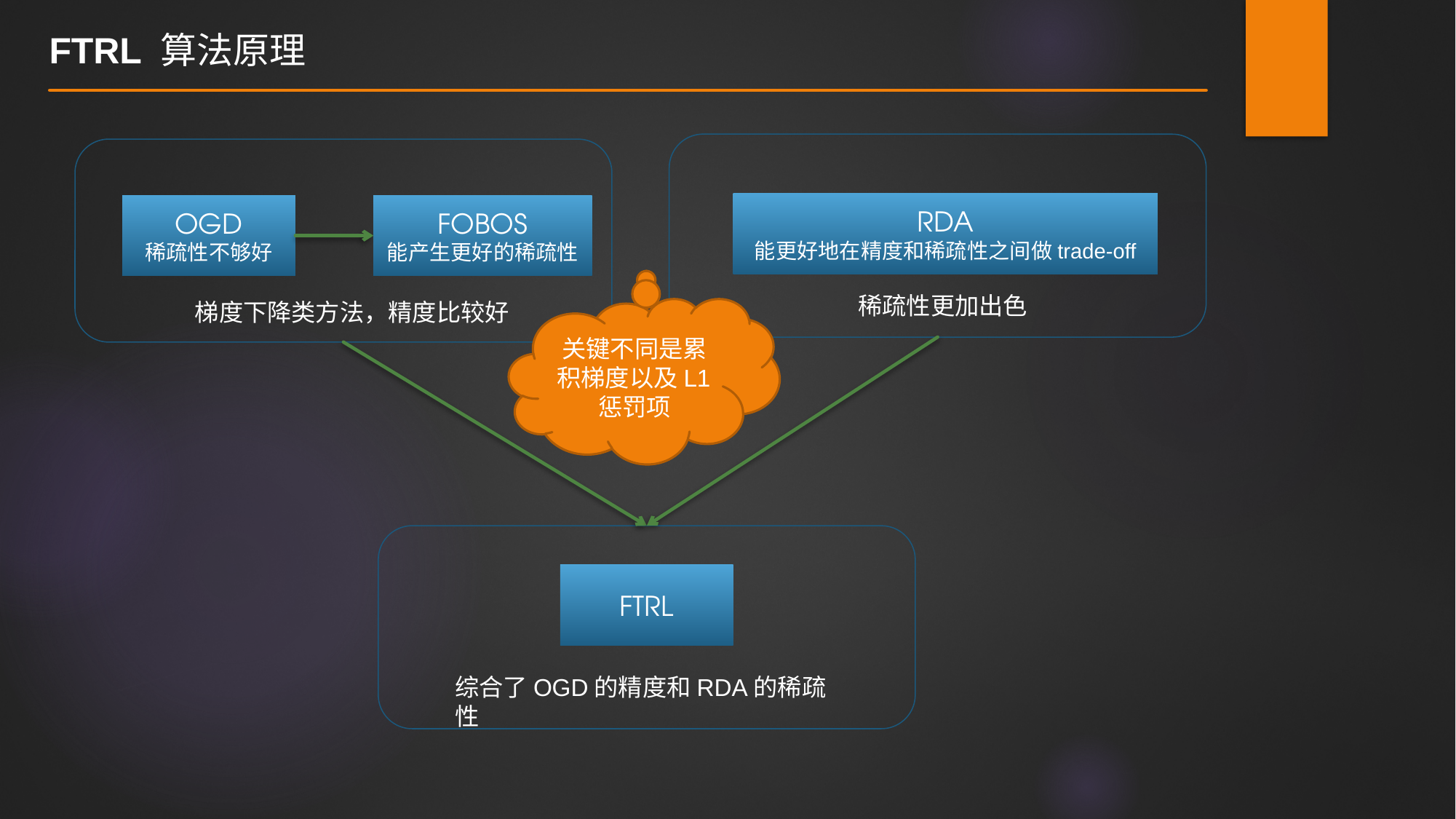

FTRL 算法原理

RDA
能更好地在精度和稀疏性之间做trade-off
OGD
稀疏性不够好
FOBOS
能产生更好的稀疏性
稀疏性更加出色
梯度下降类方法，精度比较好
关键不同是累积梯度以及L1惩罚项

FTRL
综合了OGD的精度和RDA的稀疏性